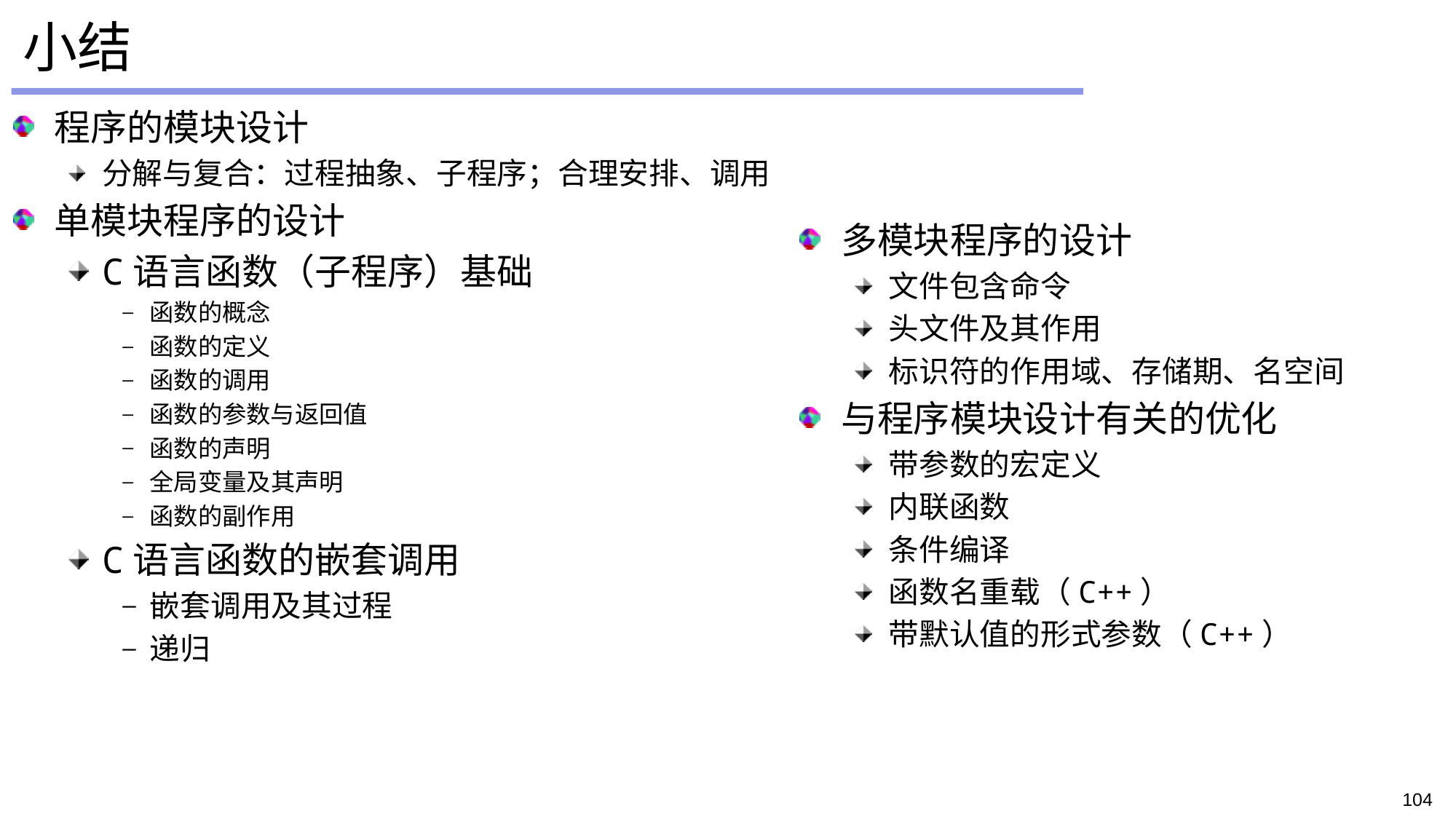

# 小结
程序的模块设计
分解与复合：过程抽象、子程序；合理安排、调用
单模块程序的设计
C语言函数（子程序）基础
函数的概念
函数的定义
函数的调用
函数的参数与返回值
函数的声明
全局变量及其声明
函数的副作用
C语言函数的嵌套调用
嵌套调用及其过程
递归
多模块程序的设计
文件包含命令
头文件及其作用
标识符的作用域、存储期、名空间
与程序模块设计有关的优化
带参数的宏定义
内联函数
条件编译
函数名重载（C++）
带默认值的形式参数（C++）

104